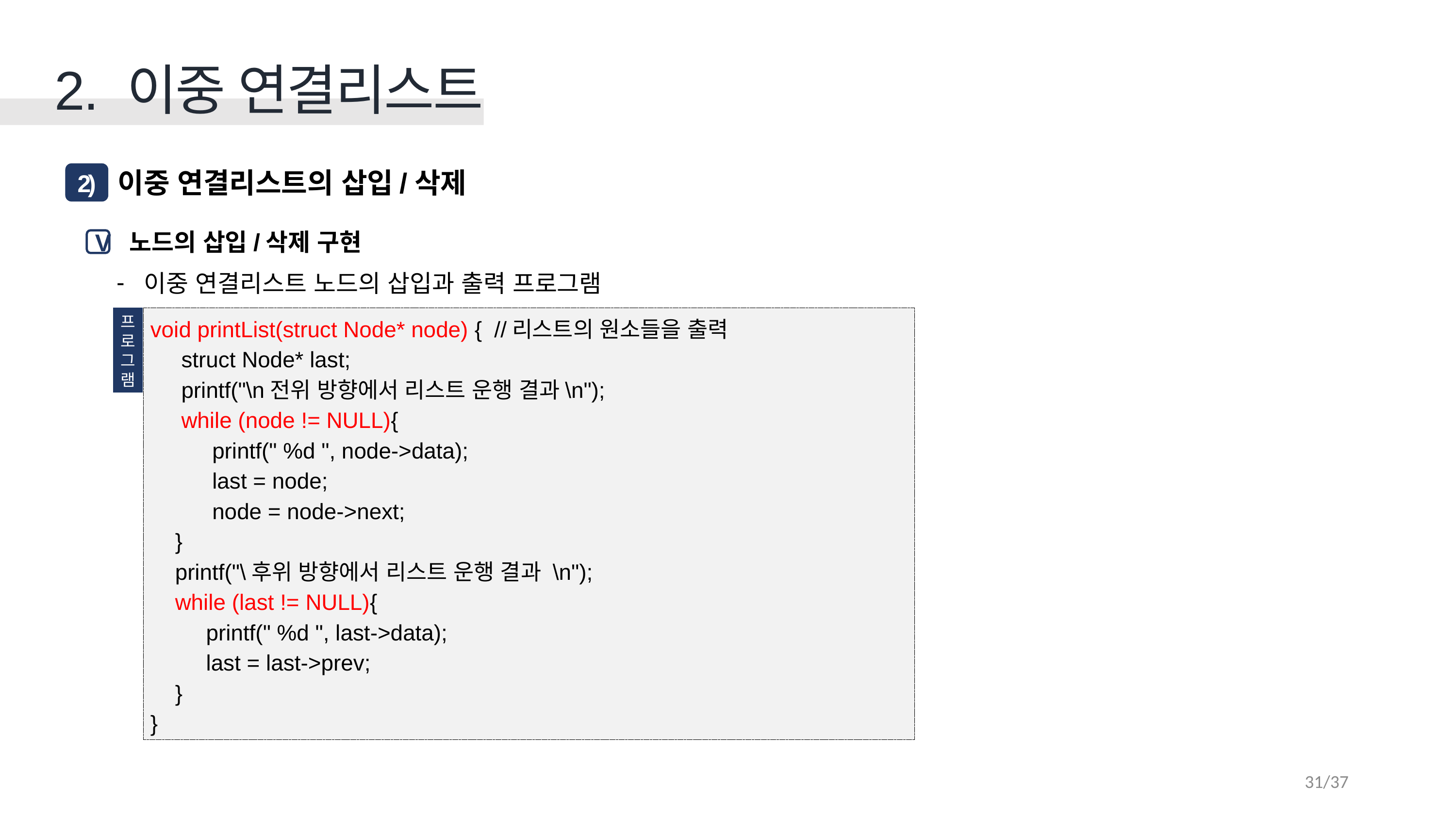

2. 이중 연결리스트

 이중 연결리스트의 삽입/삭제
2)
 노드의 삽입/삭제 구현

이중 연결리스트 노드의 삽입과 출력 프로그램

V
프
로
그
램
void printList(struct Node* node) {  //리스트의 원소들을 출력
     struct Node* last;
     printf("\n전위 방향에서 리스트 운행 결과\n");
     while (node != NULL){
          printf(" %d ", node->data);
          last = node;
          node = node->next;
    }
    printf("\후위 방향에서 리스트 운행 결과 \n");
    while (last != NULL){
         printf(" %d ", last->data);
         last = last->prev;
    }
}
31/37